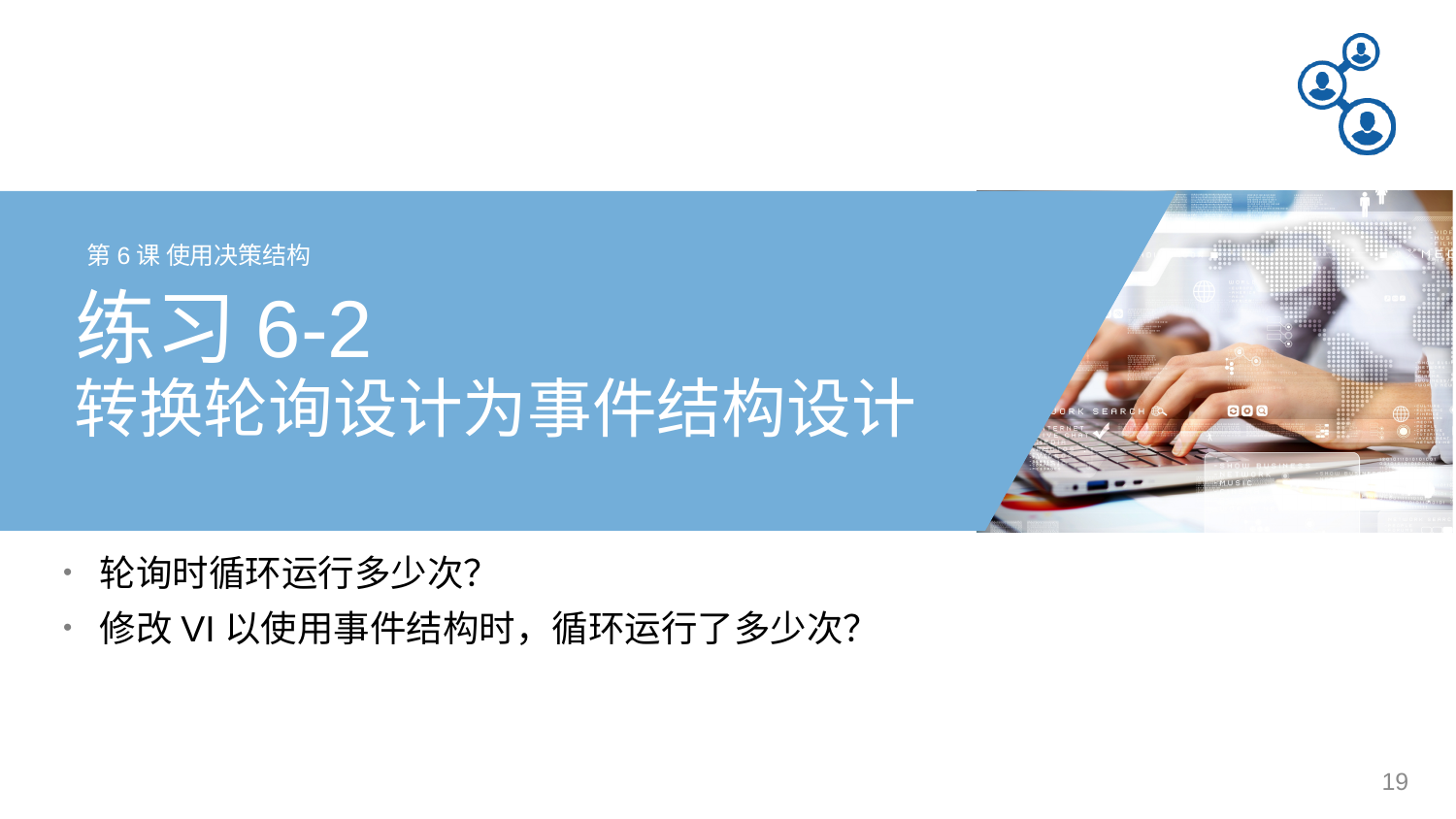

练习6-2
转换轮询设计为事件结构设计
轮询时循环运行多少次？
修改VI以使用事件结构时，循环运行了多少次？
19